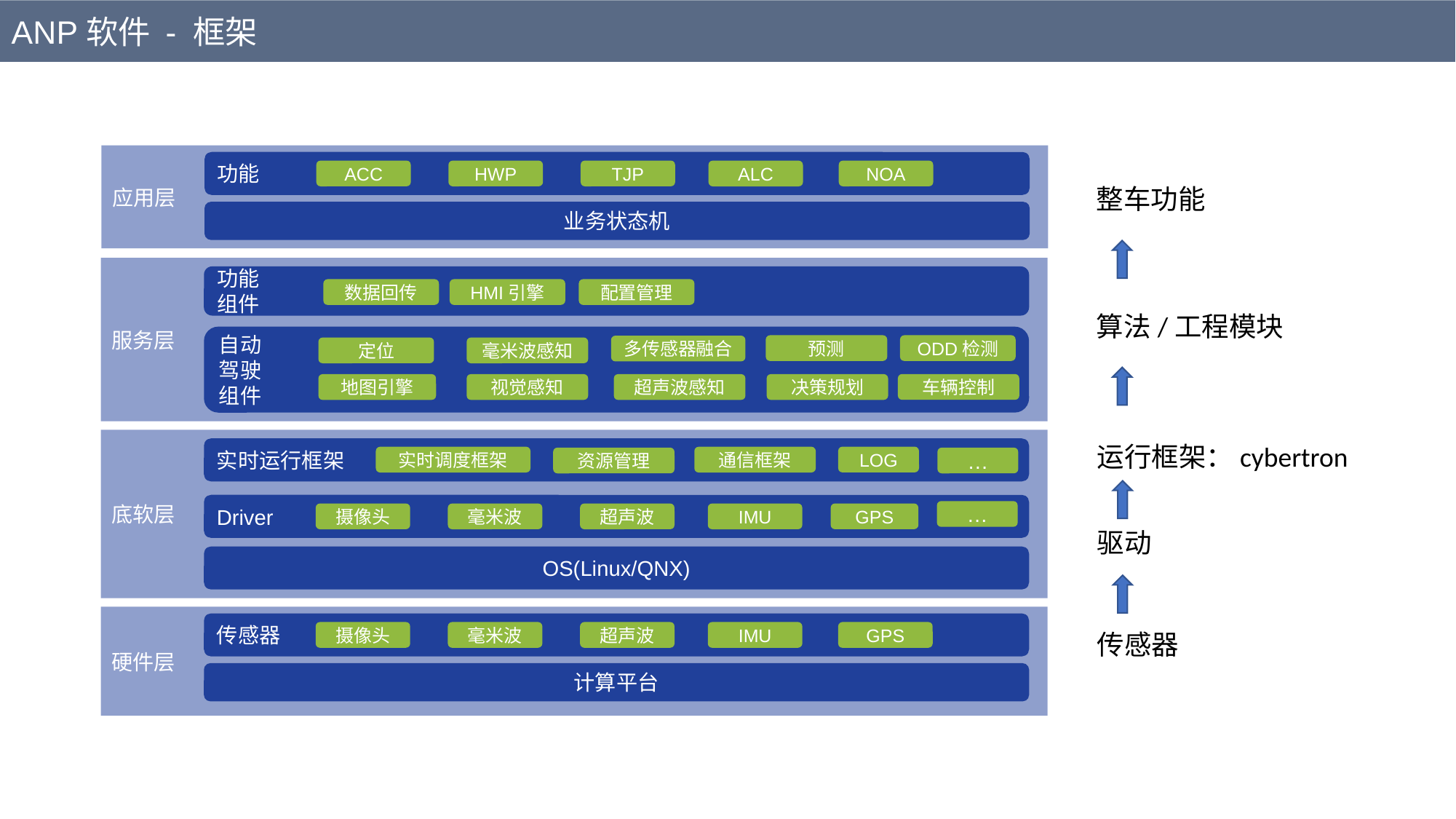

ANP软件 - 框架
应用层
功能
ACC
HWP
TJP
NOA
ALC
整车功能
业务状态机

服务层
功能
组件
数据回传
HMI引擎
配置管理
算法/工程模块
自动
驾驶
组件
预测
ODD检测
多传感器融合
毫米波感知
定位

车辆控制
地图引擎
视觉感知
超声波感知
决策规划
底软层
运行框架：cybertron
实时运行框架
LOG
实时调度框架
通信框架
资源管理
…

Driver
…
GPS
摄像头
毫米波
超声波
IMU
驱动
OS(Linux/QNX)

硬件层
传感器
摄像头
毫米波
超声波
GPS
传感器
IMU
计算平台